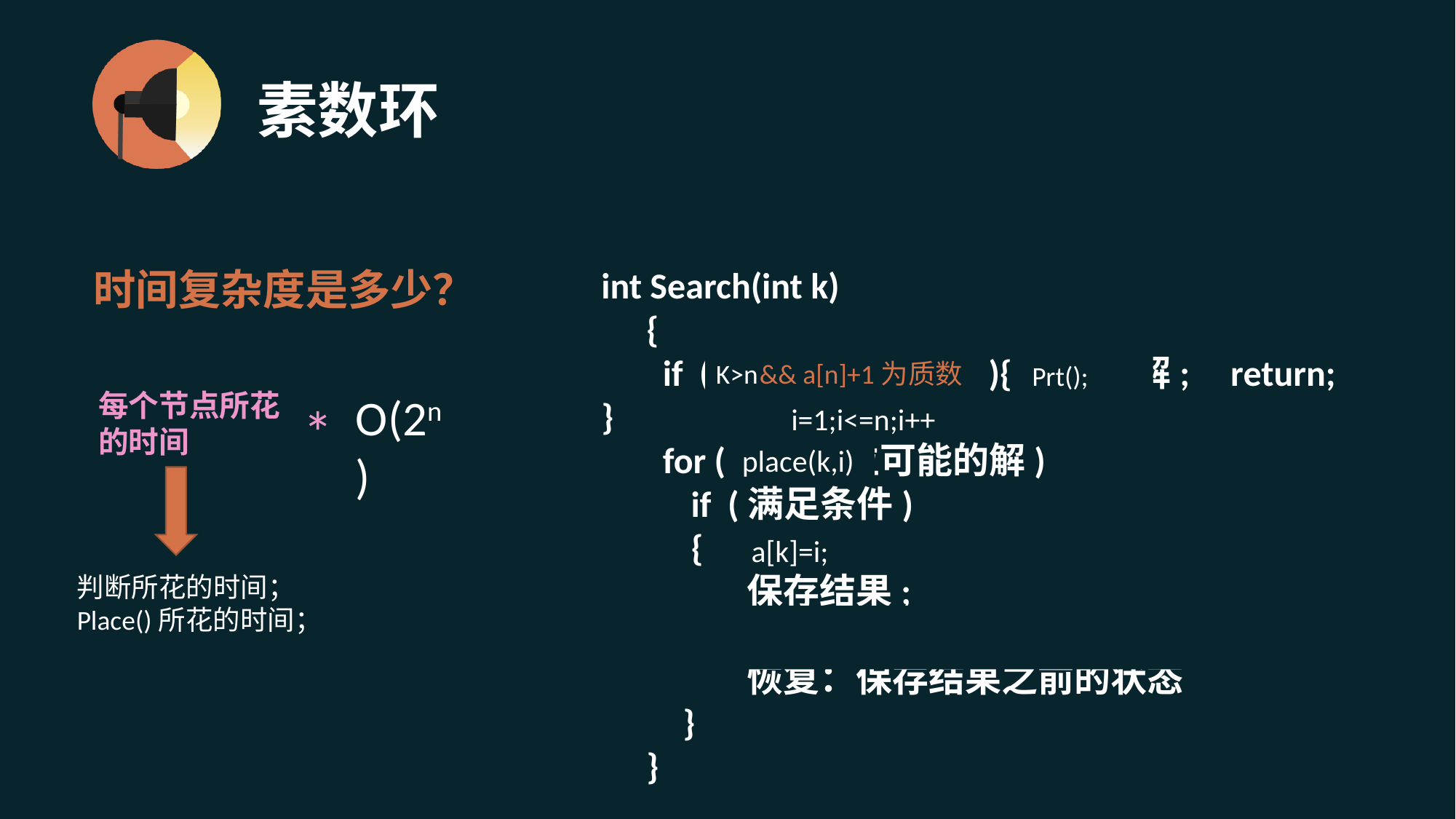

# 素数环
时间复杂度是多少？
int Search(int k)
　{
　  if  (    到目的地          ){     输出解;     return;     }
　  for (枚举该位可能的解)
　　 if  (满足条件)
　　 {
　　　　保存结果;
　　　     Search(k+1);
　　　　恢复：保存结果之前的状态
　　}
　}
K>n
&& a[n]+1为质数
Prt();
每个节点所花的时间
O(2n)
*
i=1;i<=n;i++
place(k,i)

a[k]=i;
判断所花的时间；
Place()所花的时间；